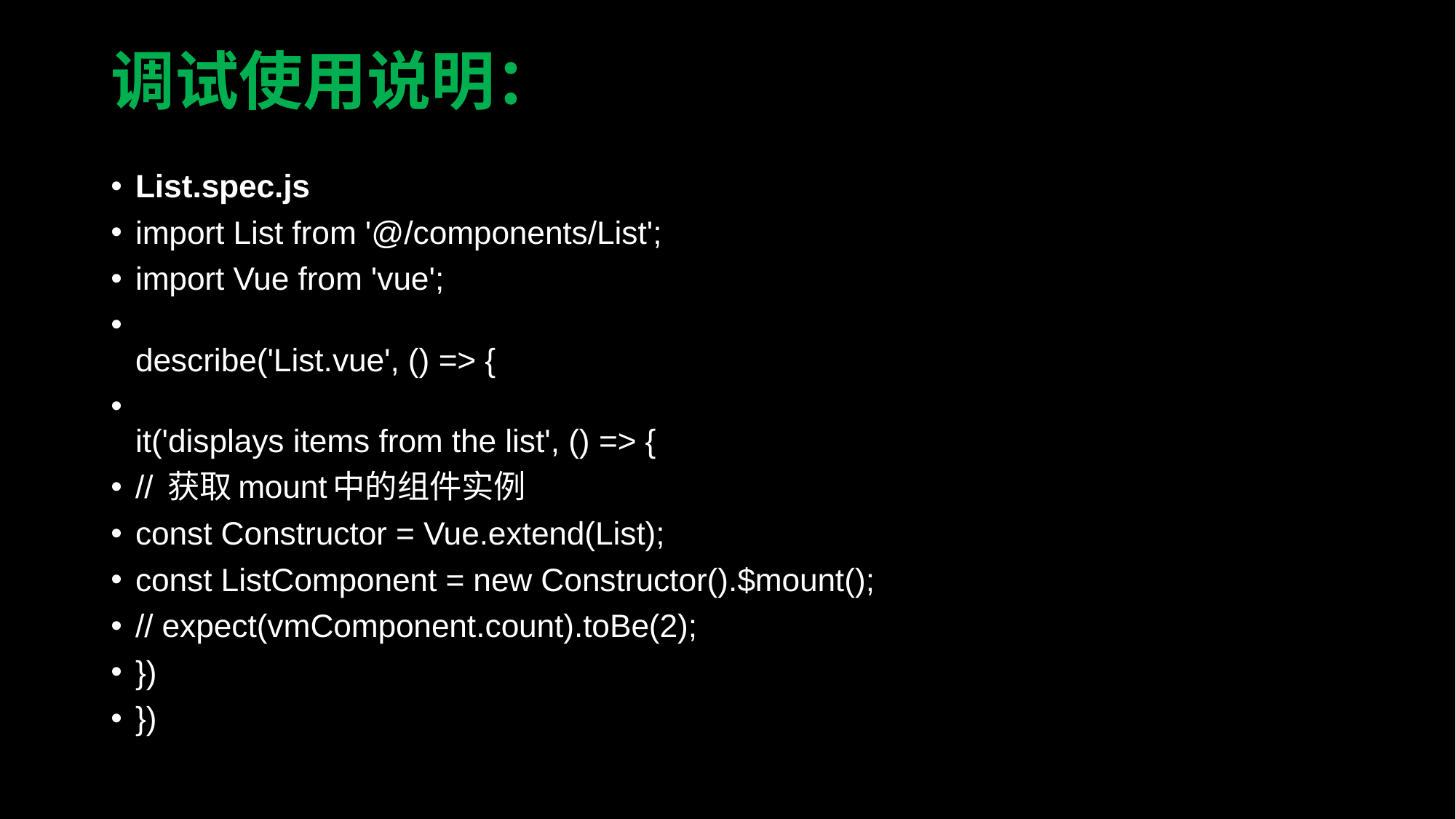

# 调试使用说明：
List.spec.js
import List from '@/components/List';
import Vue from 'vue';
describe('List.vue', () => {
it('displays items from the list', () => {
// 获取mount中的组件实例
const Constructor = Vue.extend(List);
const ListComponent = new Constructor().$mount();
// expect(vmComponent.count).toBe(2);
})
})